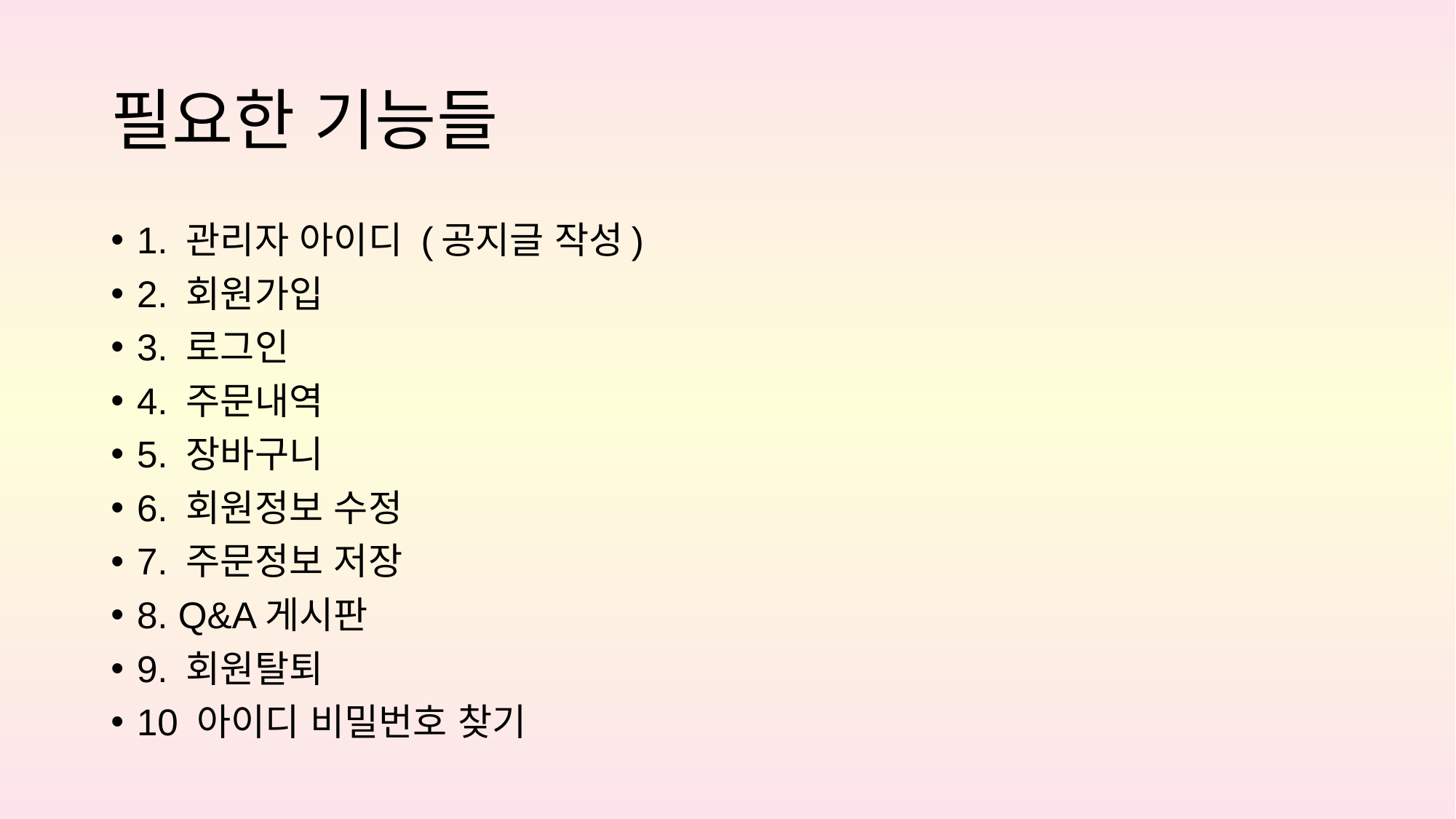

# 필요한 기능들
1. 관리자 아이디 (공지글 작성)
2. 회원가입
3. 로그인
4. 주문내역
5. 장바구니
6. 회원정보 수정
7. 주문정보 저장
8. Q&A게시판
9. 회원탈퇴
10 아이디 비밀번호 찾기